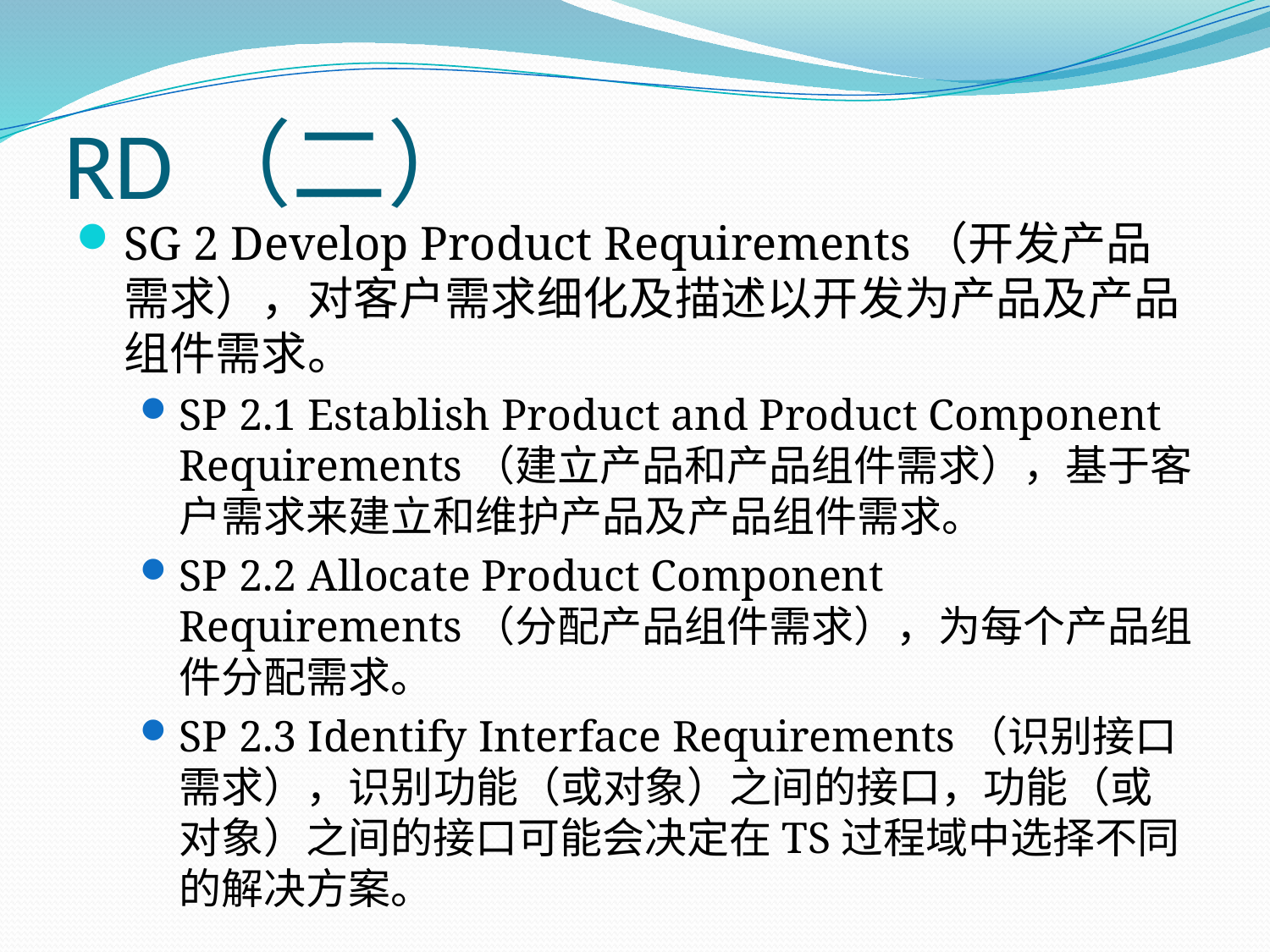

# RD（二）
SG 2 Develop Product Requirements（开发产品需求），对客户需求细化及描述以开发为产品及产品组件需求。
SP 2.1 Establish Product and Product Component Requirements（建立产品和产品组件需求），基于客户需求来建立和维护产品及产品组件需求。
SP 2.2 Allocate Product Component Requirements（分配产品组件需求），为每个产品组件分配需求。
SP 2.3 Identify Interface Requirements（识别接口需求），识别功能（或对象）之间的接口，功能（或对象）之间的接口可能会决定在TS过程域中选择不同的解决方案。